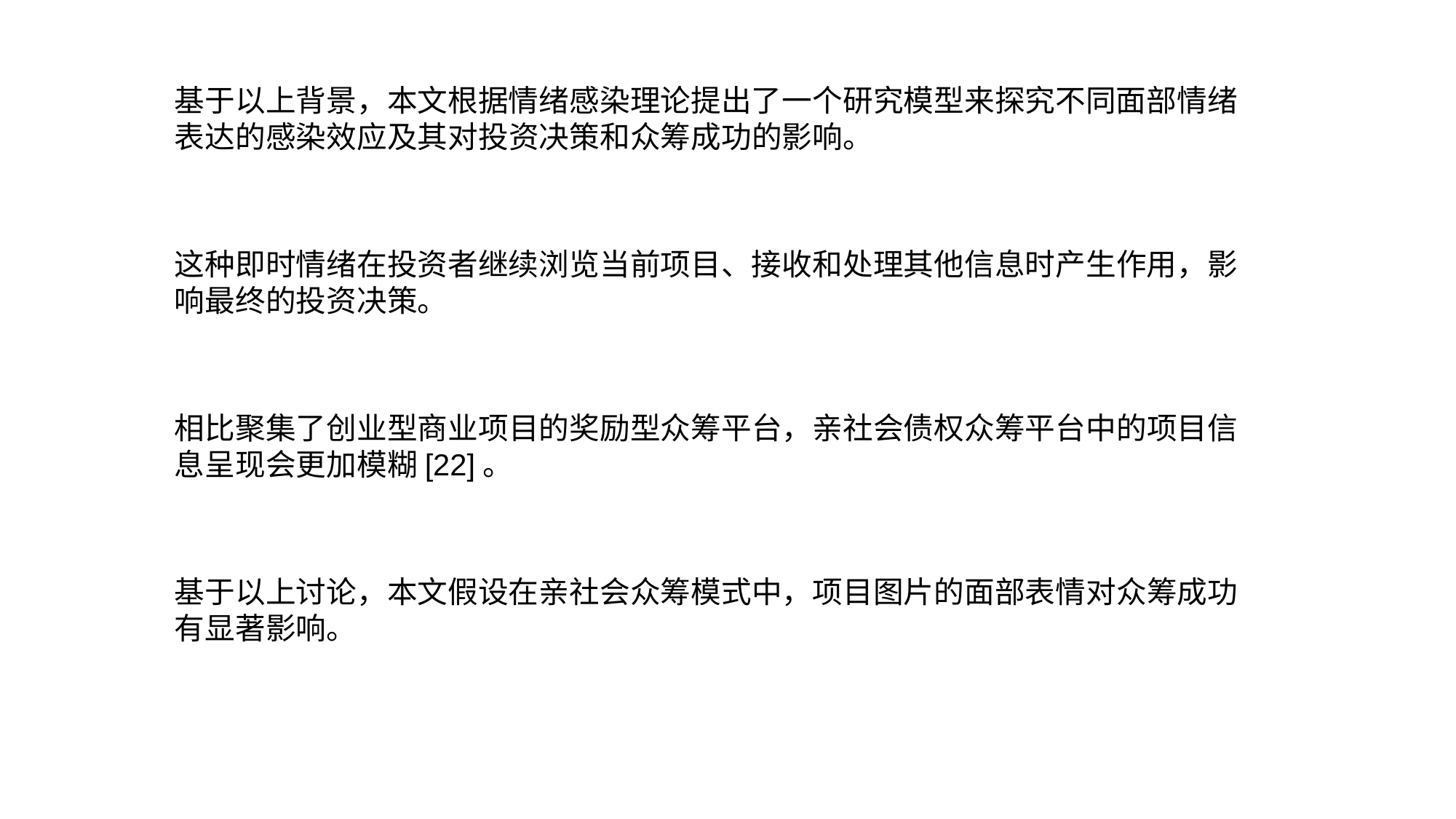

基于以上背景，本文根据情绪感染理论提出了一个研究模型来探究不同面部情绪表达的感染效应及其对投资决策和众筹成功的影响。

这种即时情绪在投资者继续浏览当前项目、接收和处理其他信息时产生作用，影响最终的投资决策。
相比聚集了创业型商业项目的奖励型众筹平台，亲社会债权众筹平台中的项目信息呈现会更加模糊[22]。
基于以上讨论，本文假设在亲社会众筹模式中，项目图片的面部表情对众筹成功有显著影响。